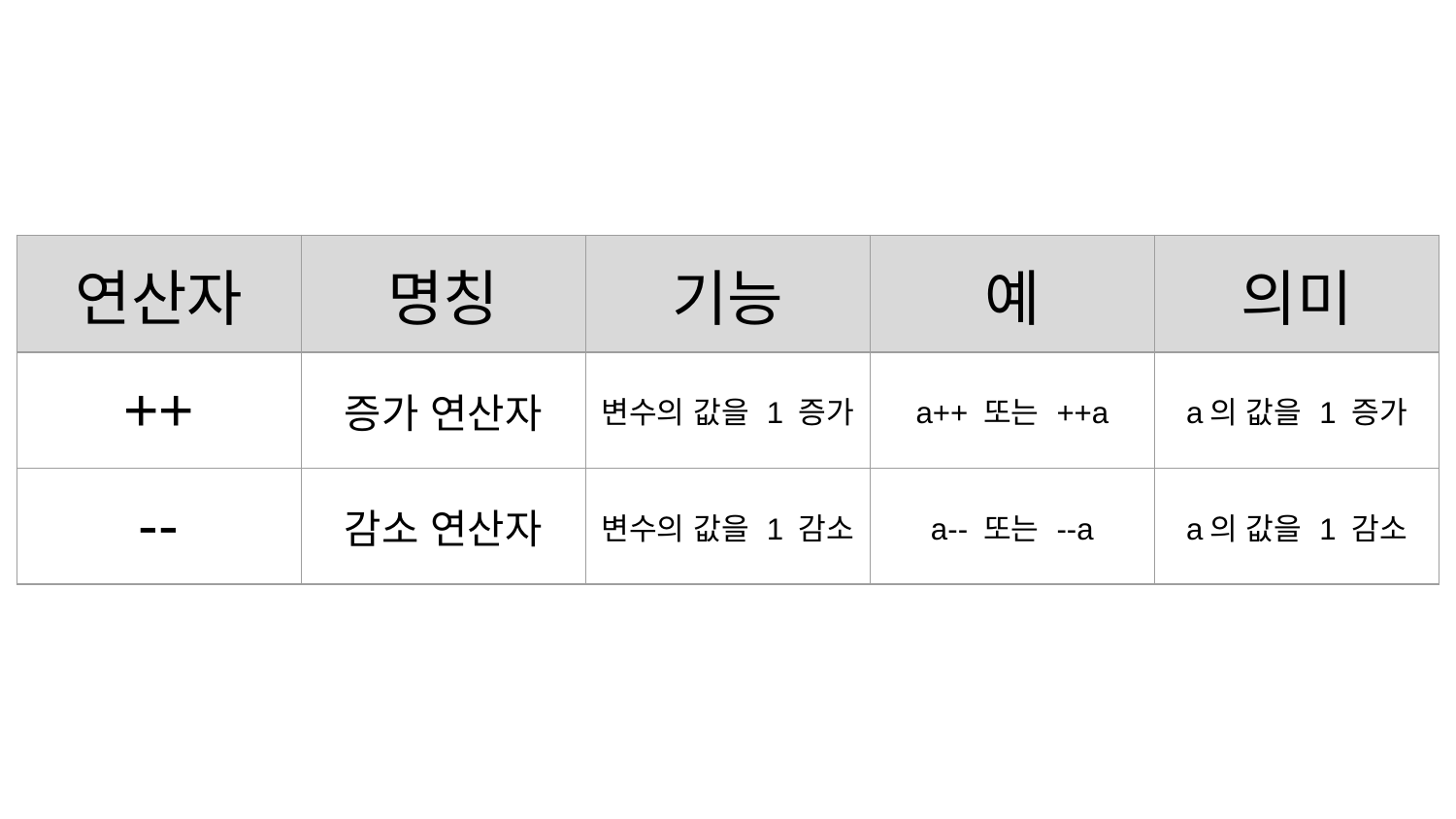

| 연산자 | 명칭 | 기능 | 예 | 의미 |
| --- | --- | --- | --- | --- |
| ++ | 증가 연산자 | 변수의 값을 1 증가 | a++ 또는 ++a | a의 값을 1 증가 |
| -- | 감소 연산자 | 변수의 값을 1 감소 | a-- 또는 --a | a의 값을 1 감소 |